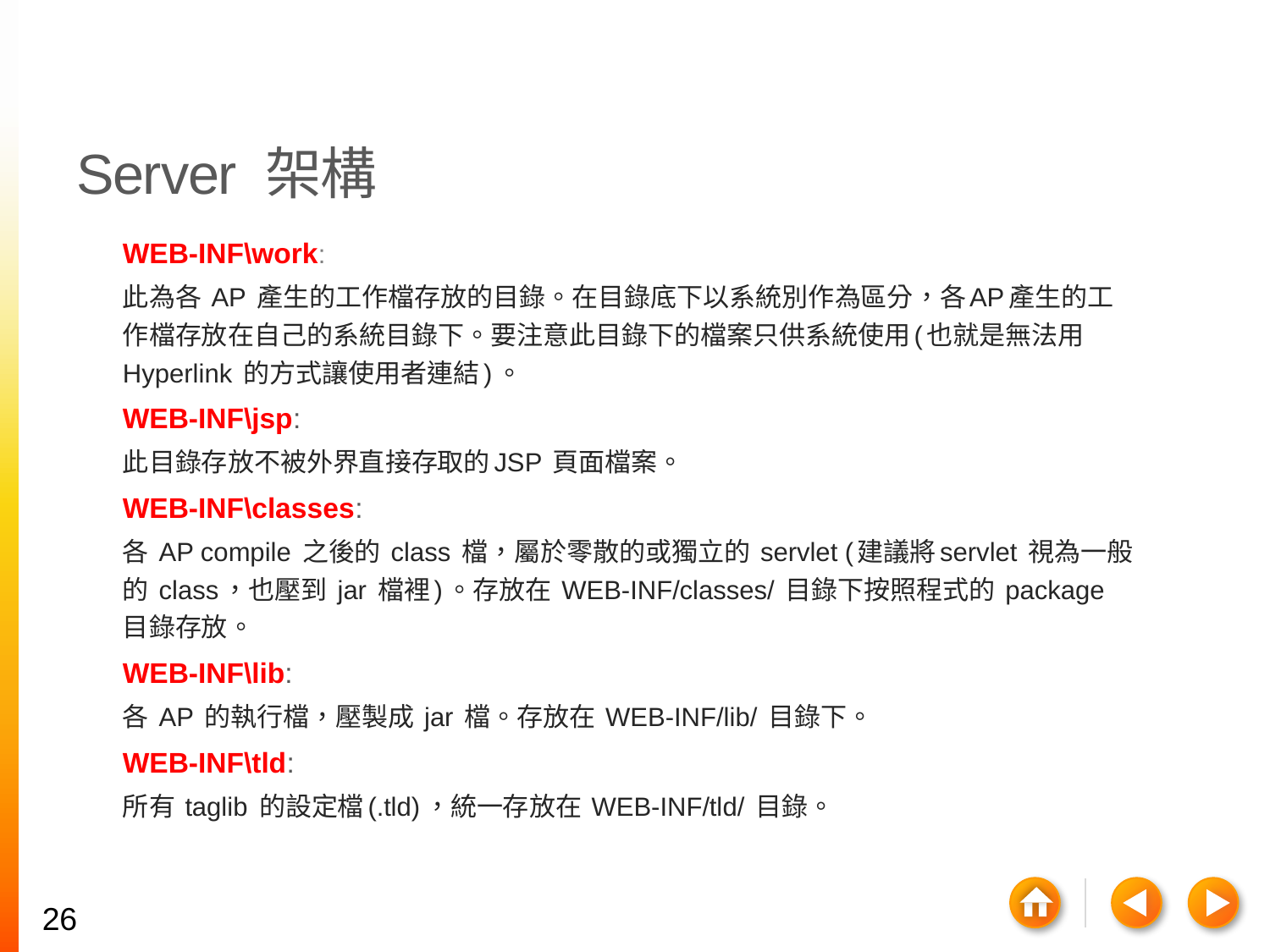

# Server 架構
WEB-INF\work:
此為各 AP 產生的工作檔存放的目錄。在目錄底下以系統別作為區分，各AP產生的工作檔存放在自己的系統目錄下。要注意此目錄下的檔案只供系統使用(也就是無法用 Hyperlink 的方式讓使用者連結)。
WEB-INF\jsp:
此目錄存放不被外界直接存取的JSP 頁面檔案。
WEB-INF\classes:
各 AP compile 之後的 class 檔，屬於零散的或獨立的 servlet (建議將servlet 視為一般的 class，也壓到 jar 檔裡)。存放在 WEB-INF/classes/ 目錄下按照程式的 package 目錄存放。
WEB-INF\lib:
各 AP 的執行檔，壓製成 jar 檔。存放在 WEB-INF/lib/ 目錄下。
WEB-INF\tld:
所有 taglib 的設定檔(.tld)，統一存放在 WEB-INF/tld/ 目錄。